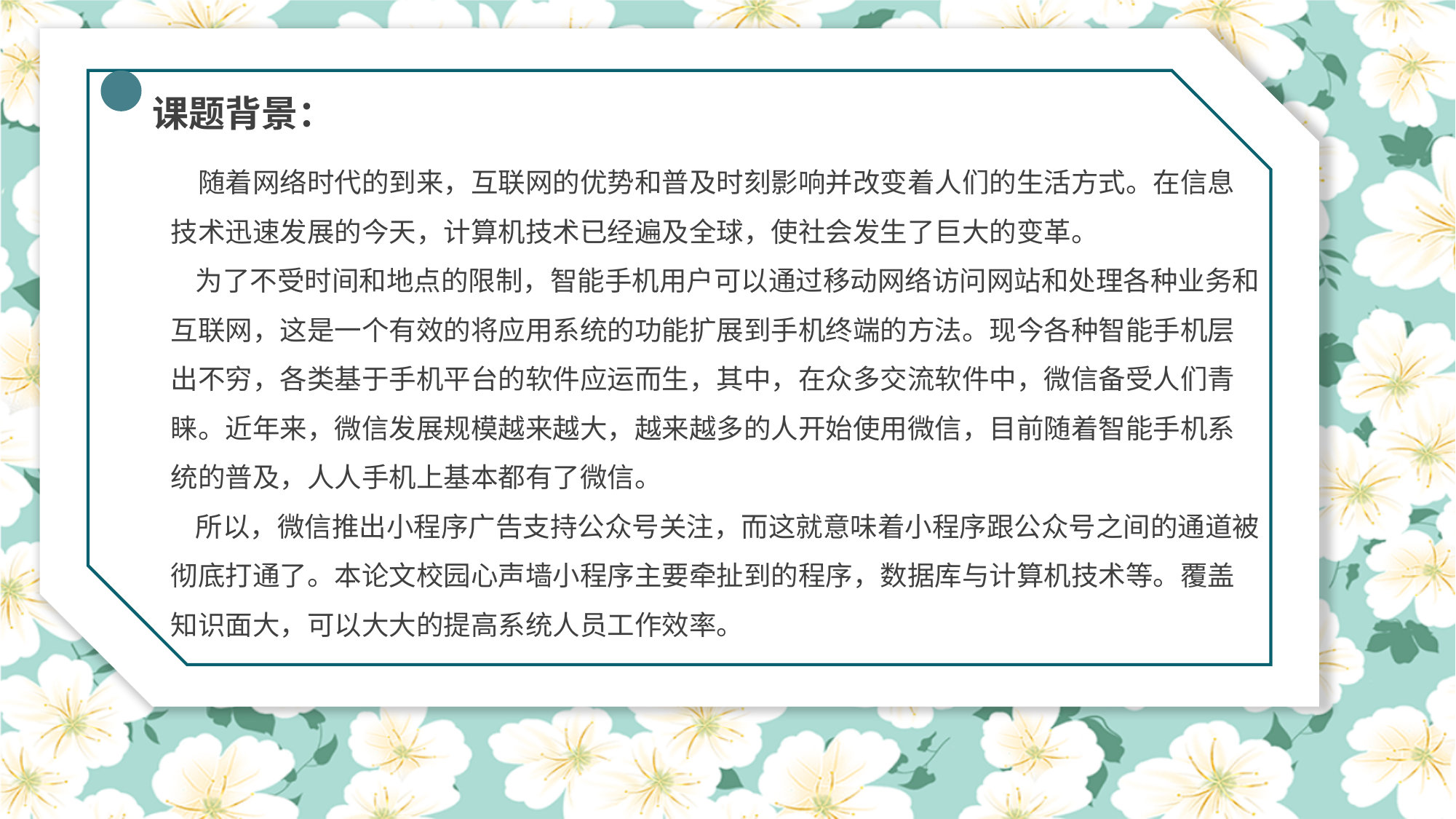

随着社会的发展以及健康知识的普及，人们对生活质量的要求越来越高，对个人和家庭的健康也越来越重视，不再满足于不生疾病，更看重于预防疾病和保健。虽然现代人对健康的关注意识比以往任何时候都强烈，但是在如何健康地饮食，如何科学地预防疾病，以及慢性疾病发生时如何长期地监控疾病等方面，相信大多数人还是处于一个不了解的状态。健康管理就是向健康需求者传导科学的健康生活方式，变被动的疾病治疗为主动的健康管理，从而长期有效地促进个人的健康。
目前，随着计算机日益普及、网络技术快速发展，计算机技术的应用已经渗透到生活的各个领域，成为各行各业在业务处理和管理工作中必不可少的辅助工具。计算机在医疗信息化领域中的应用，不仅促进了人民健康水平的提高，也将推动医疗卫生事业的飞速发展。随着新兴3G技术和手机终端的发展，移动医疗也发挥着越来越重要的作用，移动医疗就是通过移动通信技术提供与医疗相关的信息和服务，人们可以使用移动设备进行快速的日常通信与数据传输。如何将信息通信技术应用到健康管理中，为人们提供具备科学性、实时性、便捷性、个体化等特征的个人健康管理服务,使人们能够成为自己健康的管理者，是当前计算机应用开发人员所面临和深入研究的重大课题。
本论文就是在此背景下产生的，论文针对健康信息管理，采用基于B/S体系结构的开发模式，将系统分为客户端和管理端两部分，应用WEB浏览器和手机为用户接口，以Web互联网技术和移动互联网为信息交互平台，设计与实现了基于互联网技术的个人健康管理系统。

课题背景：
    随着网络时代的到来，互联网的优势和普及时刻影响并改变着人们的生活方式。在信息技术迅速发展的今天，计算机技术已经遍及全球，使社会发生了巨大的变革。
   为了不受时间和地点的限制，智能手机用户可以通过移动网络访问网站和处理各种业务和互联网，这是一个有效的将应用系统的功能扩展到手机终端的方法。现今各种智能手机层出不穷，各类基于手机平台的软件应运而生，其中，在众多交流软件中，微信备受人们青睐。近年来，微信发展规模越来越大，越来越多的人开始使用微信，目前随着智能手机系统的普及，人人手机上基本都有了微信。
   所以，微信推出小程序广告支持公众号关注，而这就意味着小程序跟公众号之间的通道被彻底打通了。本论文校园心声墙小程序主要牵扯到的程序，数据库与计算机技术等。覆盖知识面大，可以大大的提高系统人员工作效率。